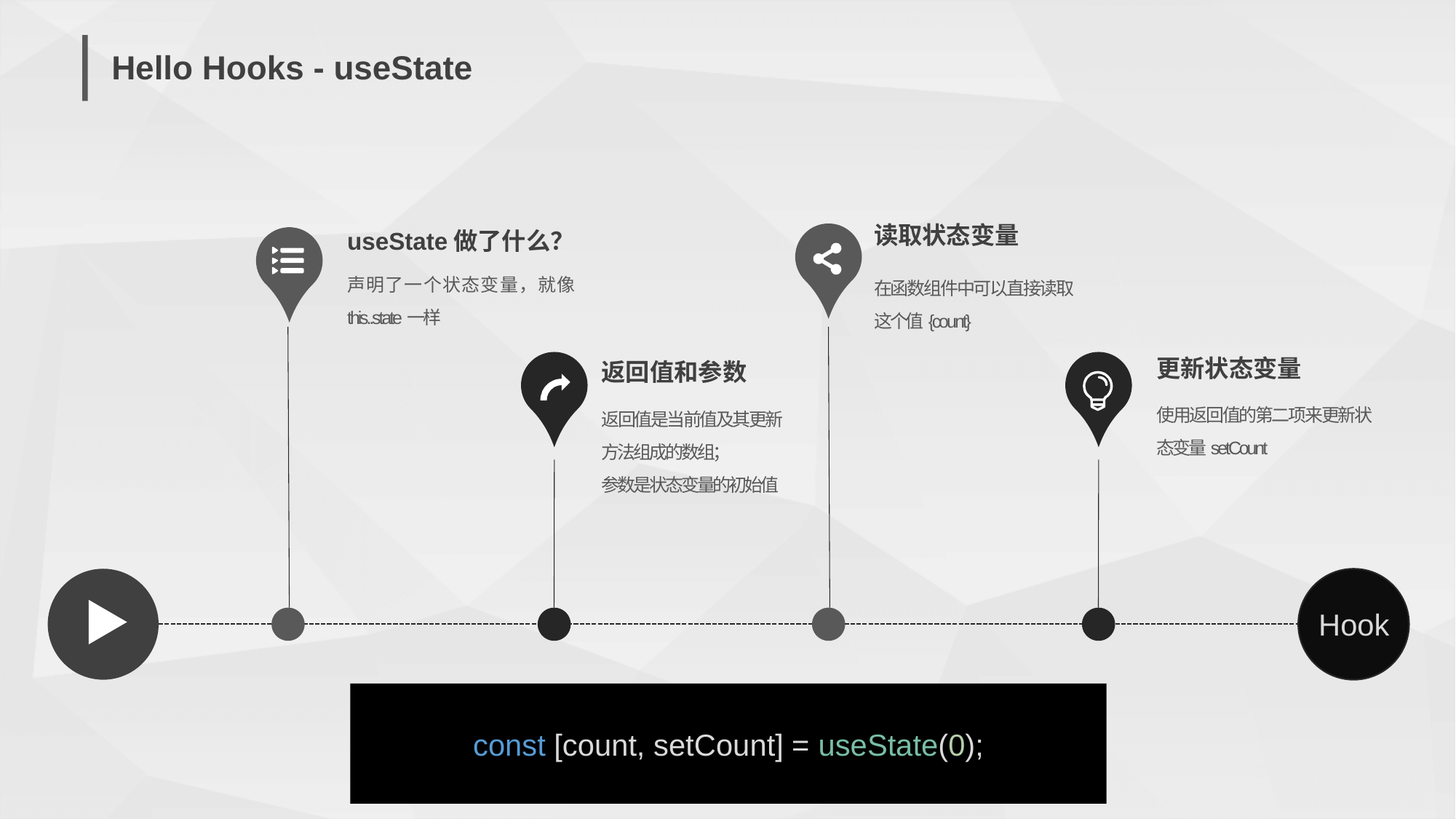

读取状态变量
在函数组件中可以直接读取这个值{count}
useState做了什么？
声明了一个状态变量，就像this..state一样

更新状态变量
使用返回值的第二项来更新状态变量setCount
返回值和参数
返回值是当前值及其更新方法组成的数组；
参数是状态变量的初始值

Hook

const [count, setCount] = useState(0);